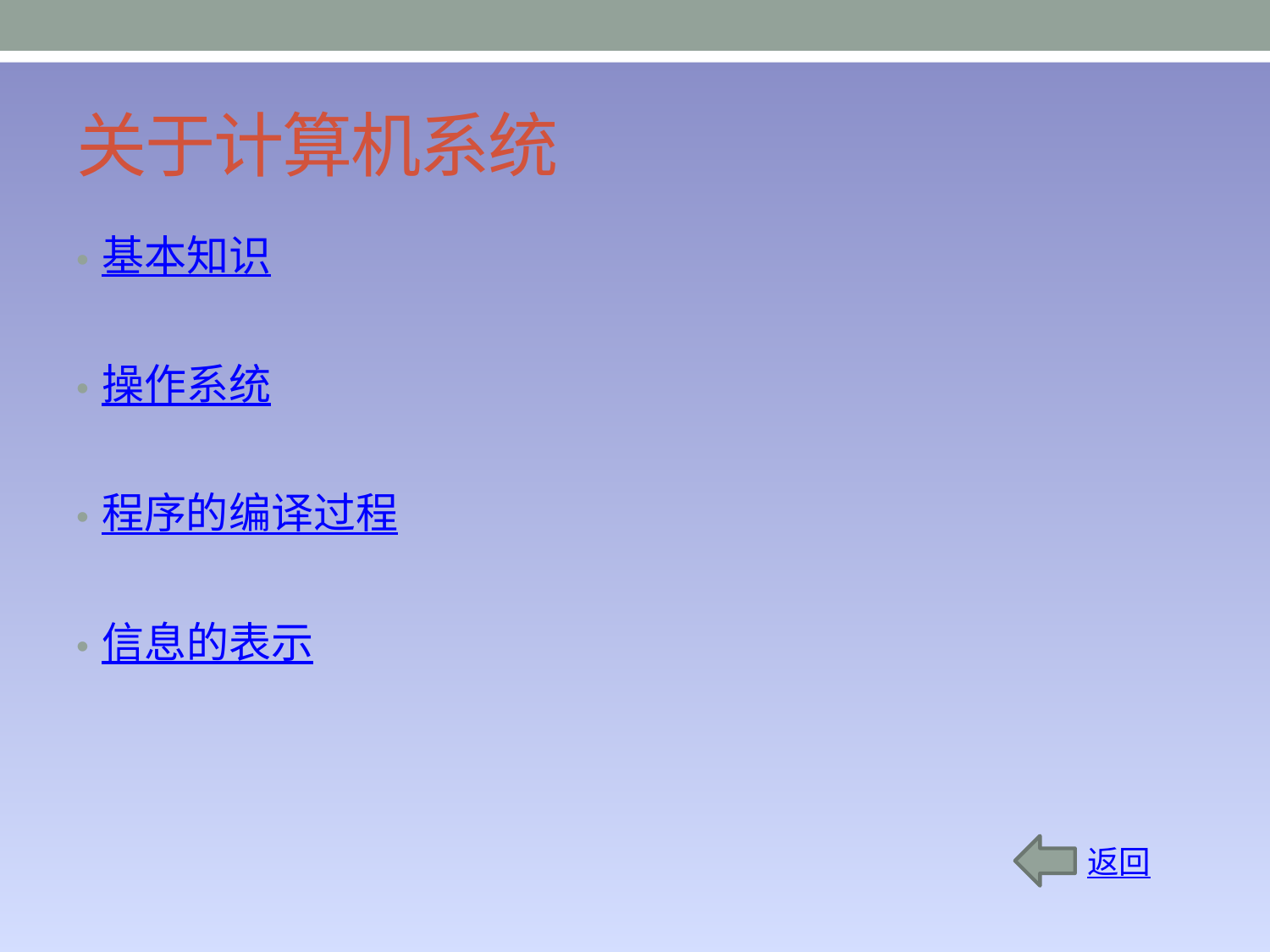

# 关于计算机系统
基本知识

操作系统

程序的编译过程

信息的表示

返回